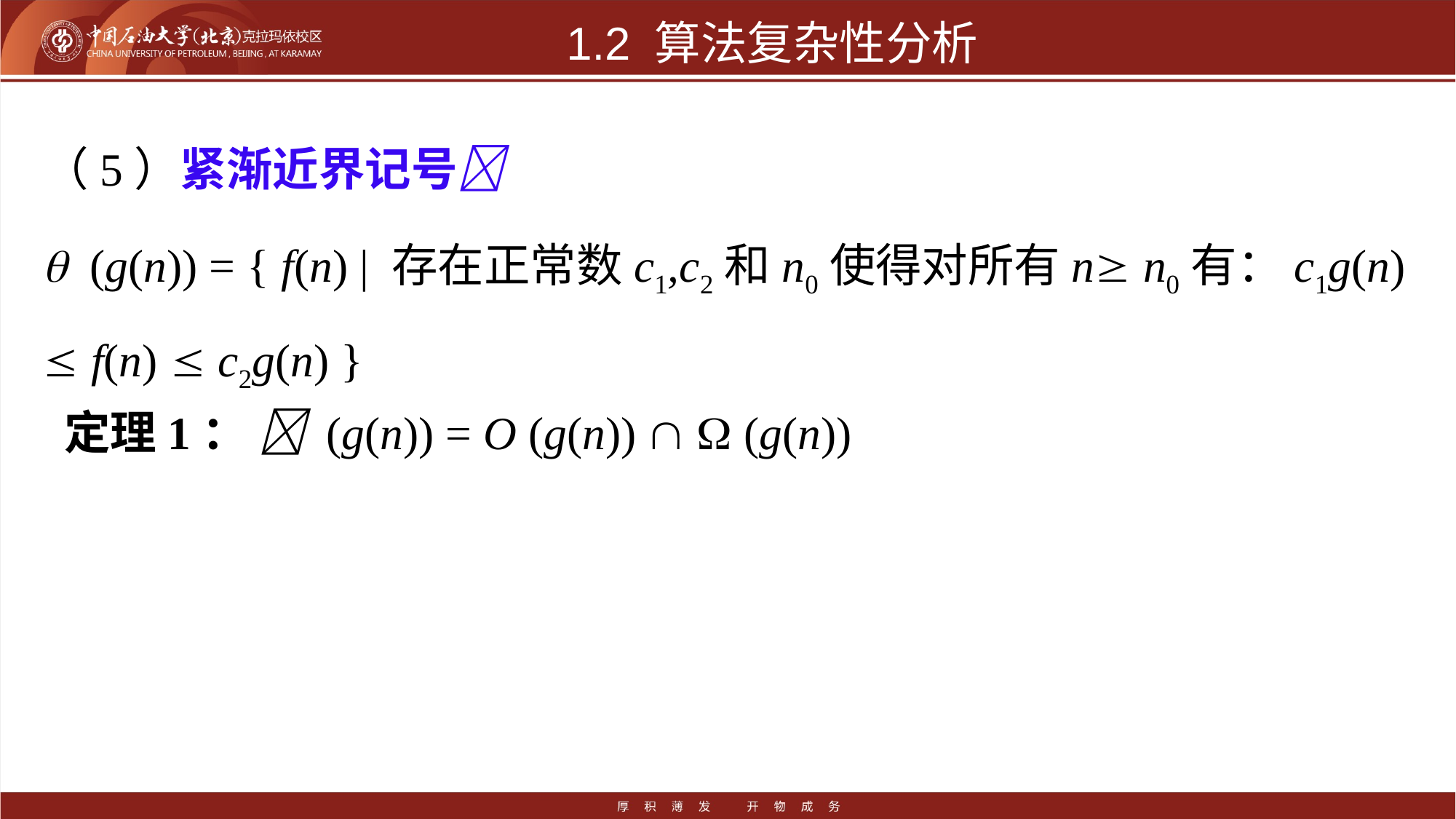

# 1.2 算法复杂性分析
（5）紧渐近界记号θ
θ  (g(n)) = { f(n) | 存在正常数c1,c2和n0使得对所有n≥ n0有：c1g(n) ≤ f(n) ≤ c2g(n) }
 定理1： θ (g(n)) = O (g(n)) ∩ Ω (g(n))